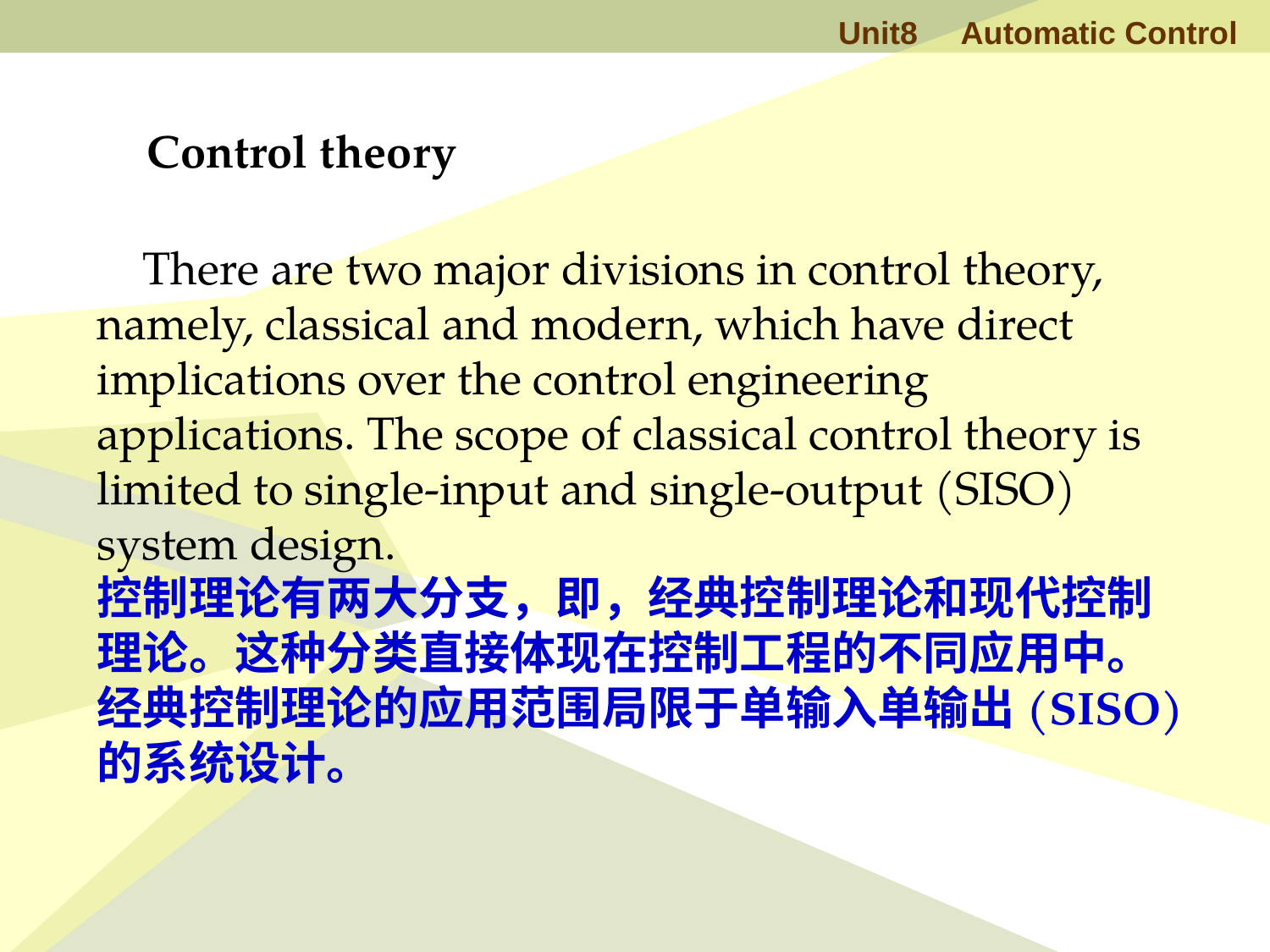

Control theory
    There are two major divisions in control theory, namely, classical and modern, which have direct implications over the control engineering applications. The scope of classical control theory is limited to single-input and single-output (SISO) system design.
控制理论有两大分支，即，经典控制理论和现代控制理论。这种分类直接体现在控制工程的不同应用中。经典控制理论的应用范围局限于单输入单输出(SISO)的系统设计。